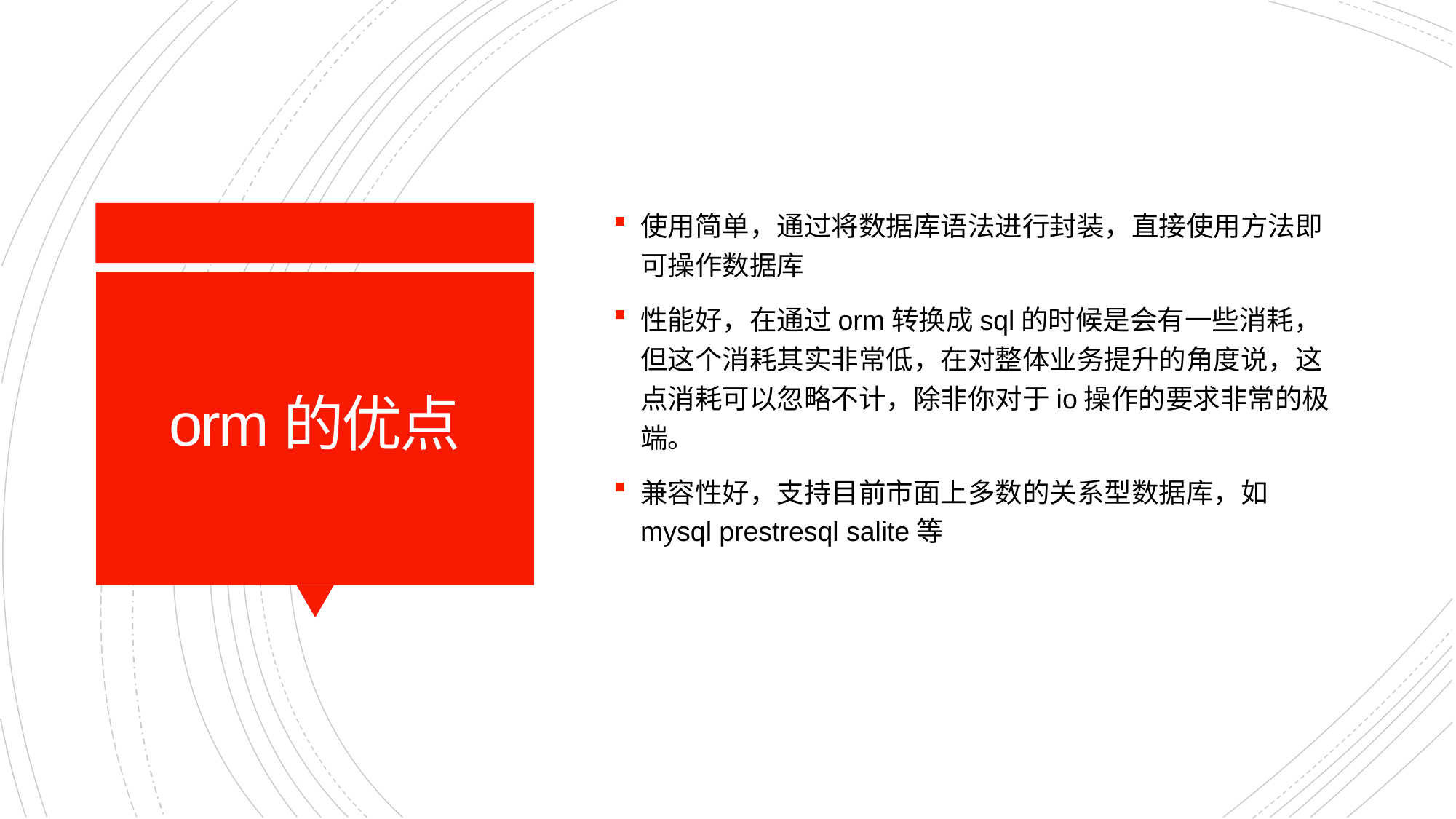

使用简单，通过将数据库语法进行封装，直接使用方法即可操作数据库
性能好，在通过orm转换成sql的时候是会有一些消耗，但这个消耗其实非常低，在对整体业务提升的角度说，这点消耗可以忽略不计，除非你对于io操作的要求非常的极端。
兼容性好，支持目前市面上多数的关系型数据库，如mysql prestresql salite等
# orm的优点